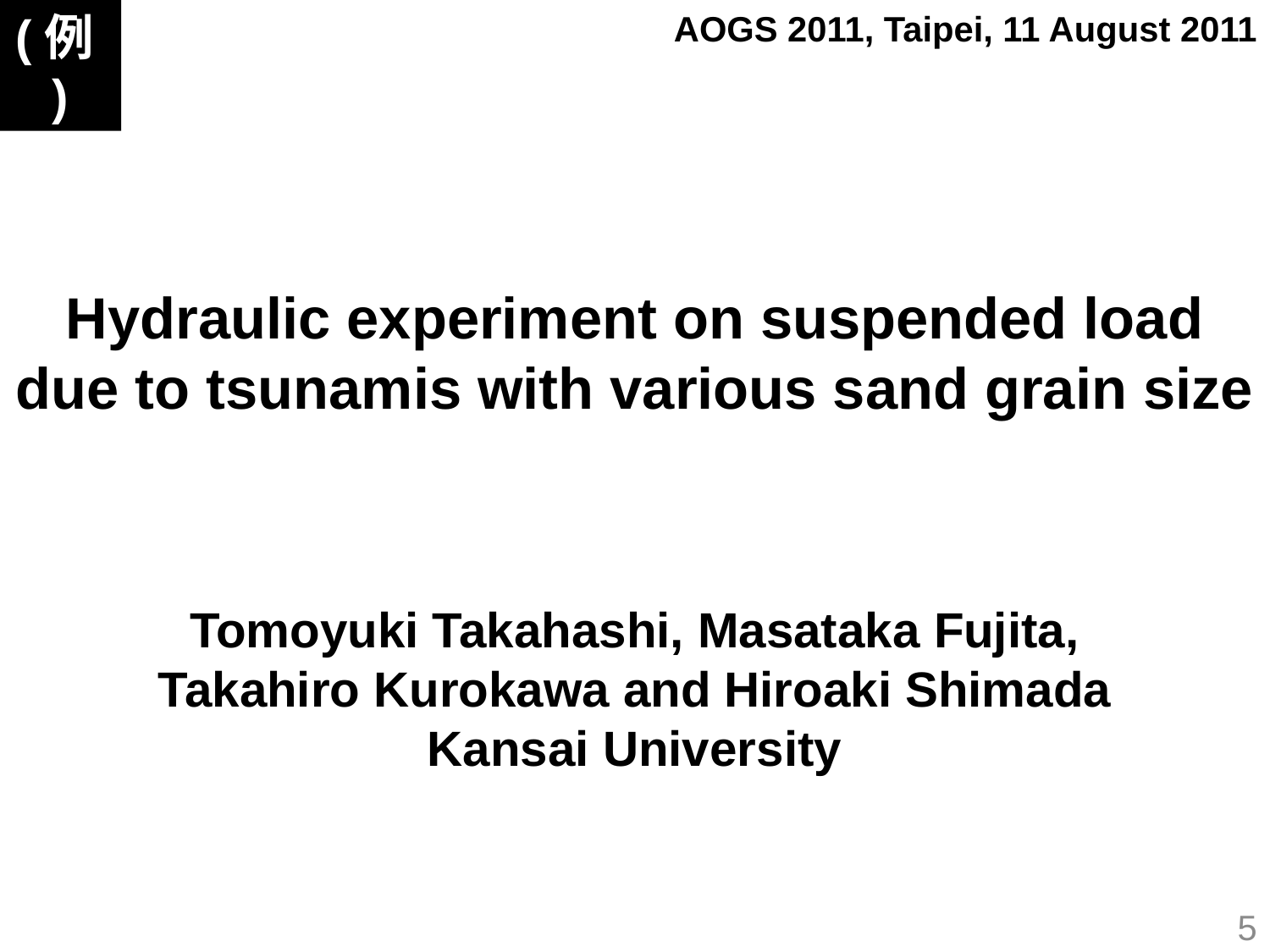

AOGS 2011, Taipei, 11 August 2011
(例)
Hydraulic experiment on suspended load
due to tsunamis with various sand grain size

Tomoyuki Takahashi, Masataka Fujita,
Takahiro Kurokawa and Hiroaki Shimada
Kansai University
5